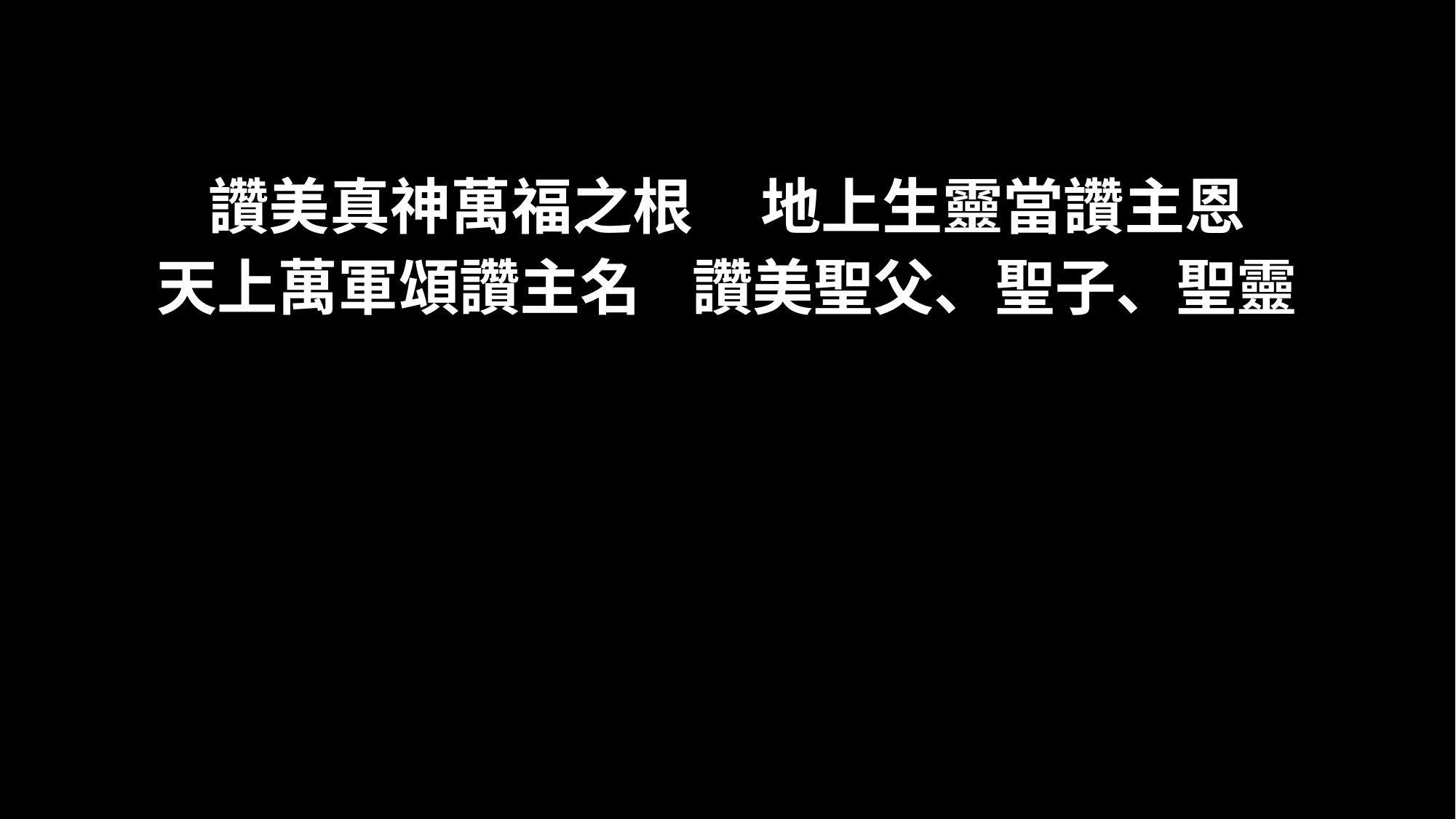

讚美真神萬福之根    地上生靈當讚主恩
天上萬軍頌讚主名   讚美聖父、聖子、聖靈